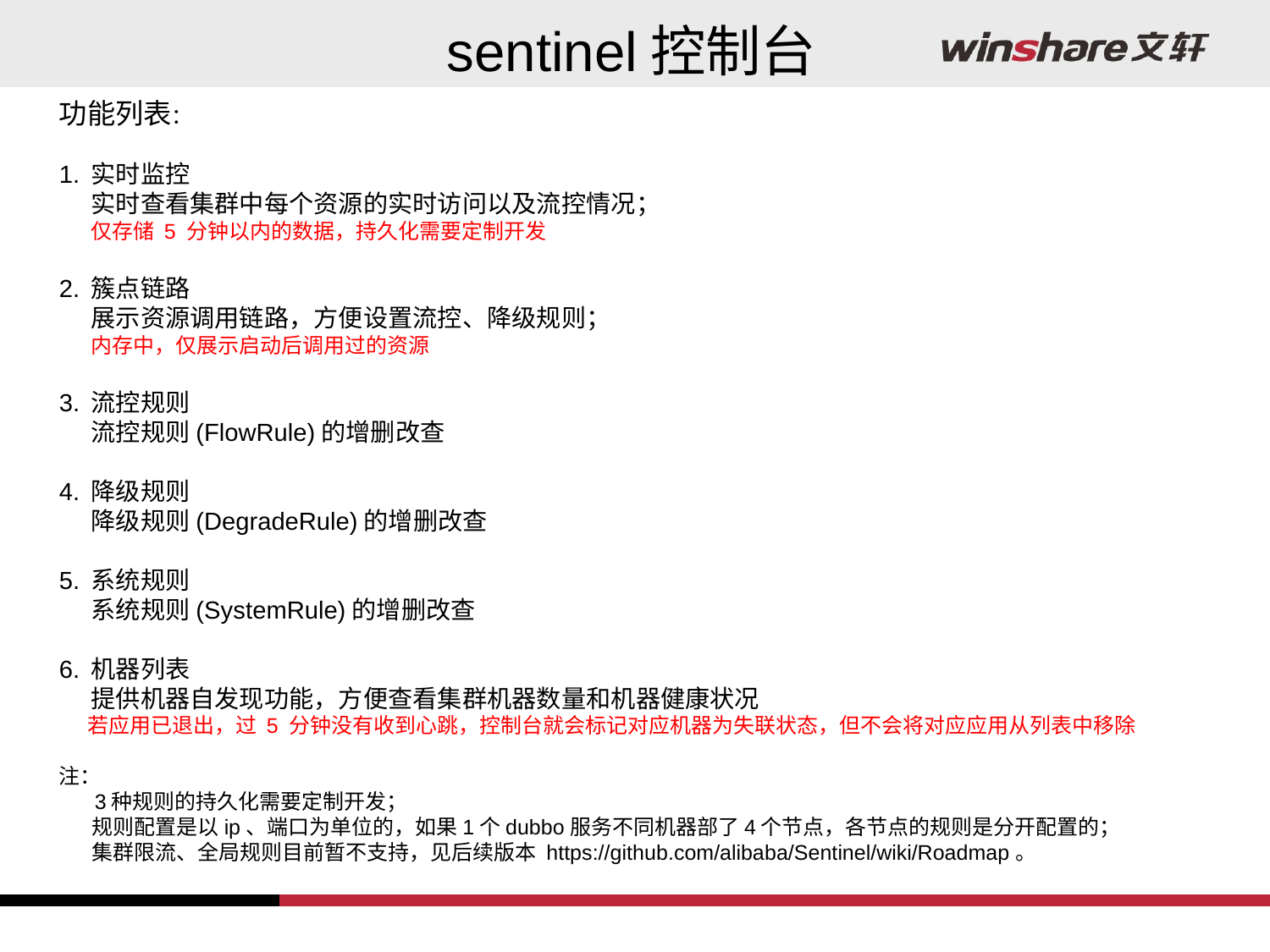

# sentinel控制台
功能列表：

实时监控
实时查看集群中每个资源的实时访问以及流控情况；
仅存储 5 分钟以内的数据，持久化需要定制开发
簇点链路
展示资源调用链路，方便设置流控、降级规则；
内存中，仅展示启动后调用过的资源

流控规则
流控规则(FlowRule)的增删改查
降级规则
降级规则(DegradeRule)的增删改查

系统规则
系统规则(SystemRule)的增删改查

机器列表
提供机器自发现功能，方便查看集群机器数量和机器健康状况
     若应用已退出，过 5 分钟没有收到心跳，控制台就会标记对应机器为失联状态，但不会将对应应用从列表中移除

注：
      3种规则的持久化需要定制开发；
      规则配置是以ip、端口为单位的，如果1个dubbo服务不同机器部了4个节点，各节点的规则是分开配置的；
      集群限流、全局规则目前暂不支持，见后续版本 https://github.com/alibaba/Sentinel/wiki/Roadmap。